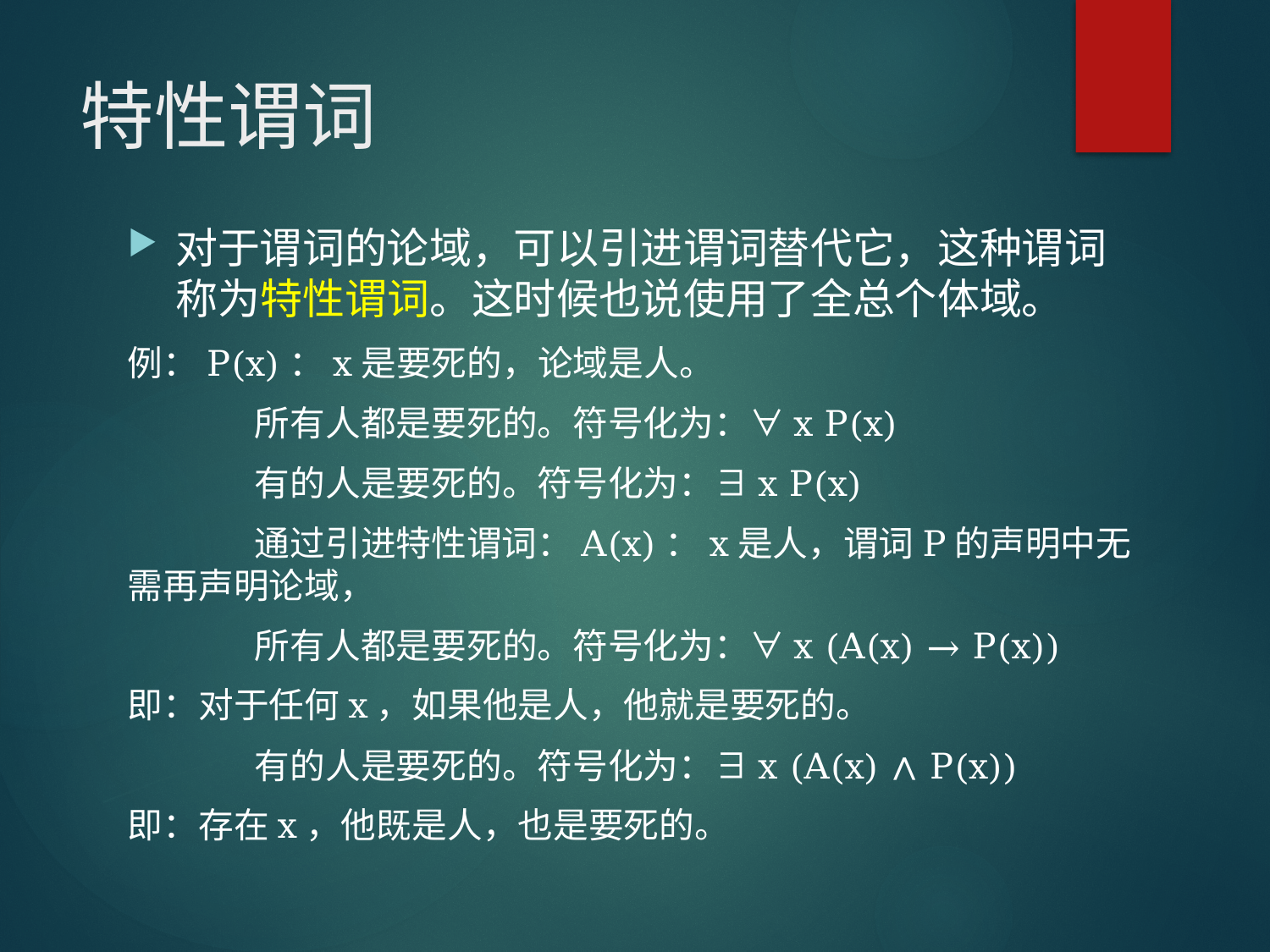

# 特性谓词
对于谓词的论域，可以引进谓词替代它，这种谓词称为特性谓词。这时候也说使用了全总个体域。
例：P(x)：x是要死的，论域是人。
	所有人都是要死的。符号化为：∀x P(x)
	有的人是要死的。符号化为：∃x P(x)
	通过引进特性谓词：A(x)：x是人，谓词P的声明中无需再声明论域，
	所有人都是要死的。符号化为：∀x (A(x) → P(x))
即：对于任何x，如果他是人，他就是要死的。
	有的人是要死的。符号化为：∃x (A(x) ∧ P(x))
即：存在x，他既是人，也是要死的。